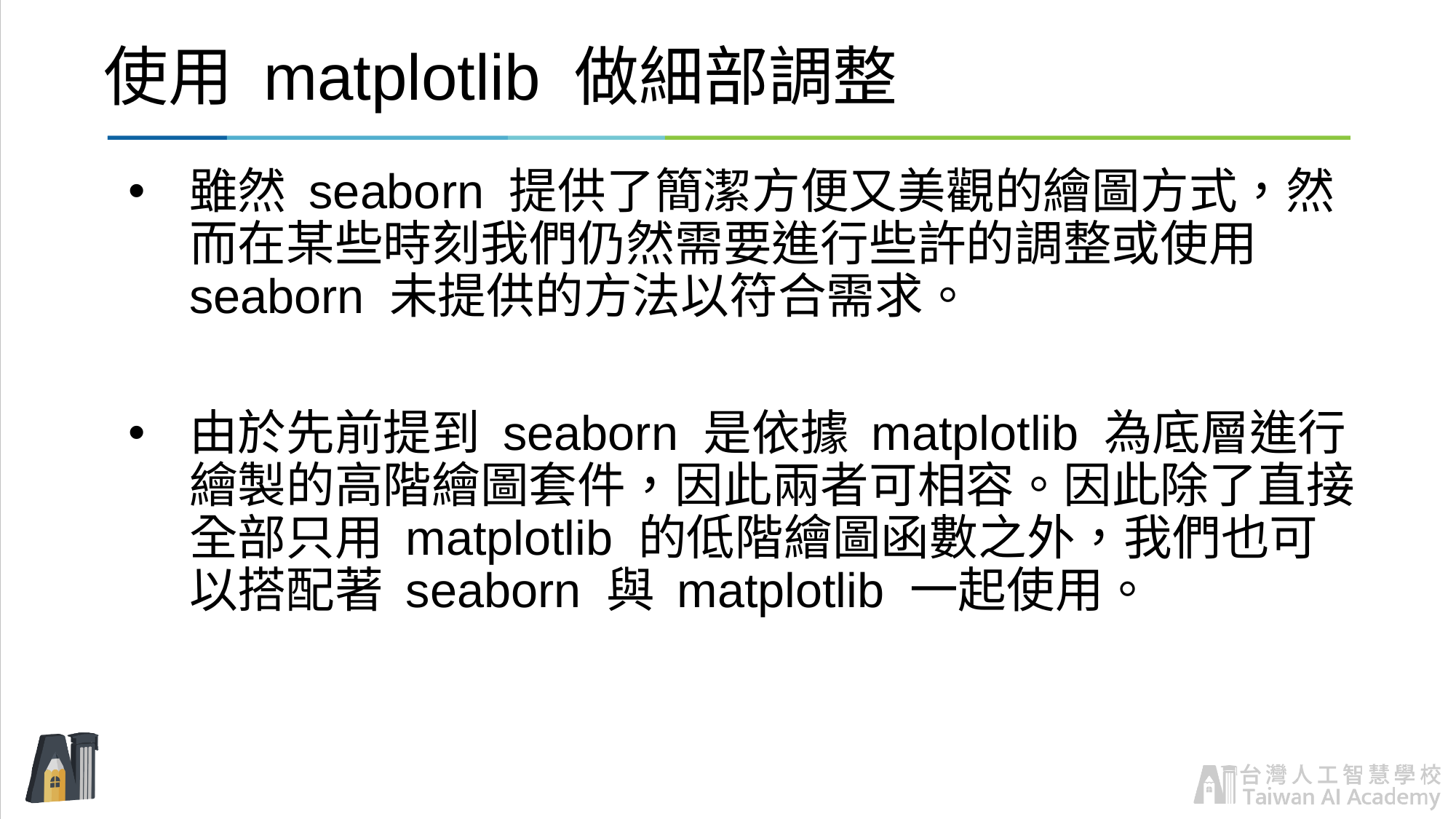

# 使用 matplotlib 做細部調整
雖然 seaborn 提供了簡潔方便又美觀的繪圖方式，然而在某些時刻我們仍然需要進行些許的調整或使用 seaborn 未提供的方法以符合需求。

由於先前提到 seaborn 是依據 matplotlib 為底層進行繪製的高階繪圖套件，因此兩者可相容。因此除了直接全部只用 matplotlib 的低階繪圖函數之外，我們也可以搭配著 seaborn 與 matplotlib 一起使用。